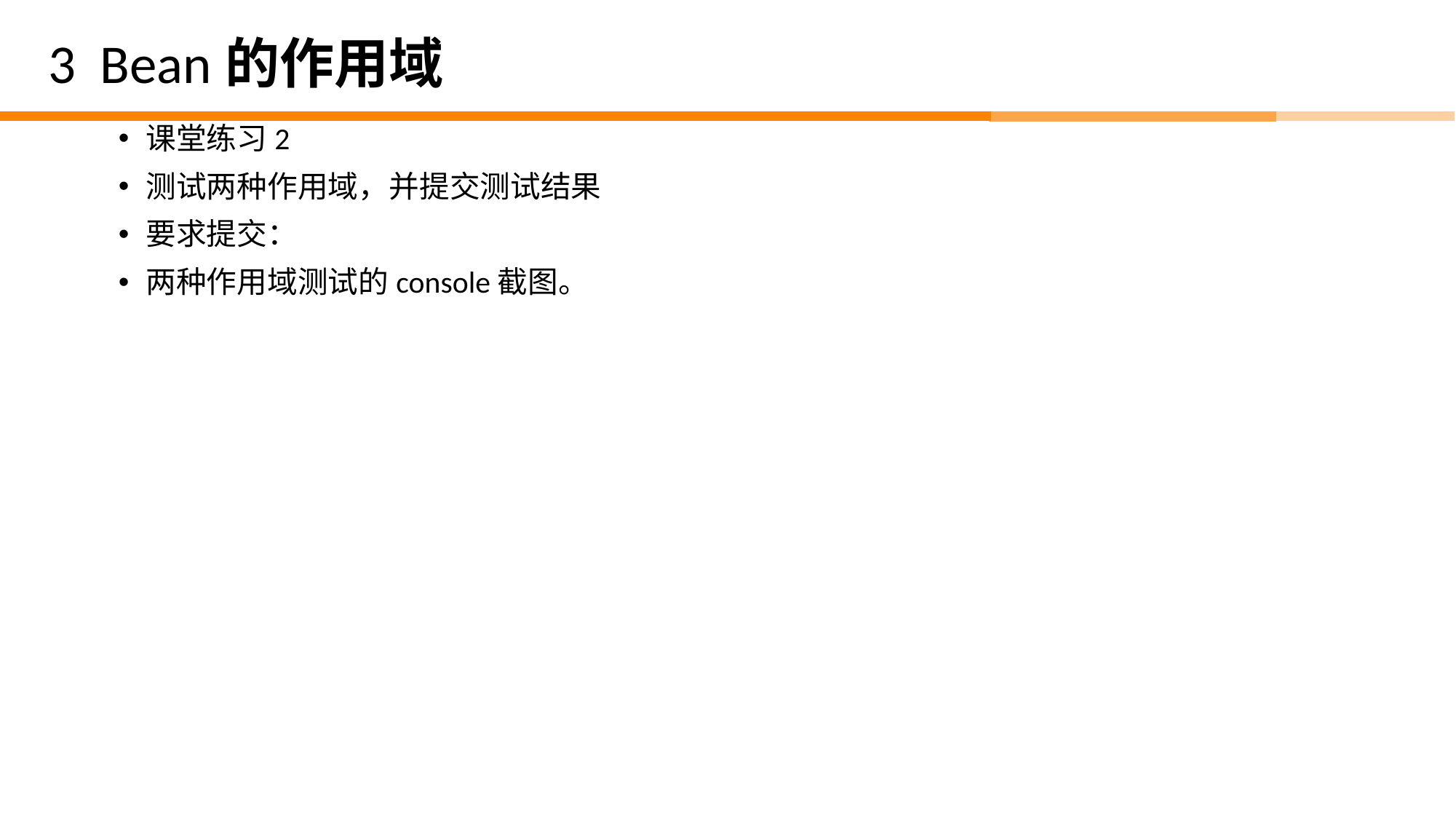

# 3  Bean的作用域
课堂练习2
测试两种作用域，并提交测试结果
要求提交：
两种作用域测试的console截图。